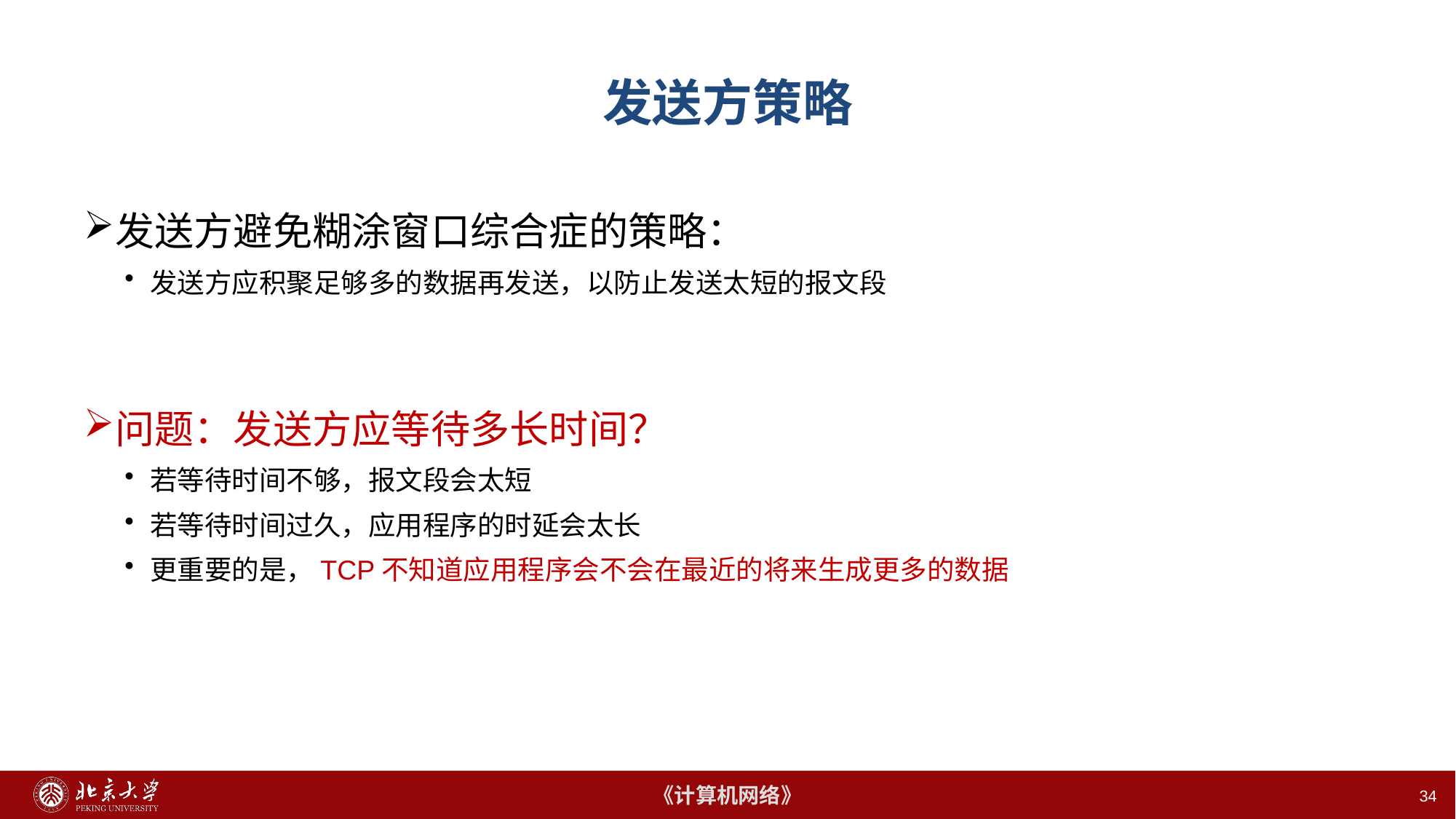

34
# 发送方策略
发送方避免糊涂窗口综合症的策略：
发送方应积聚足够多的数据再发送，以防止发送太短的报文段

问题：发送方应等待多长时间？
若等待时间不够，报文段会太短
若等待时间过久，应用程序的时延会太长
更重要的是，TCP不知道应用程序会不会在最近的将来生成更多的数据